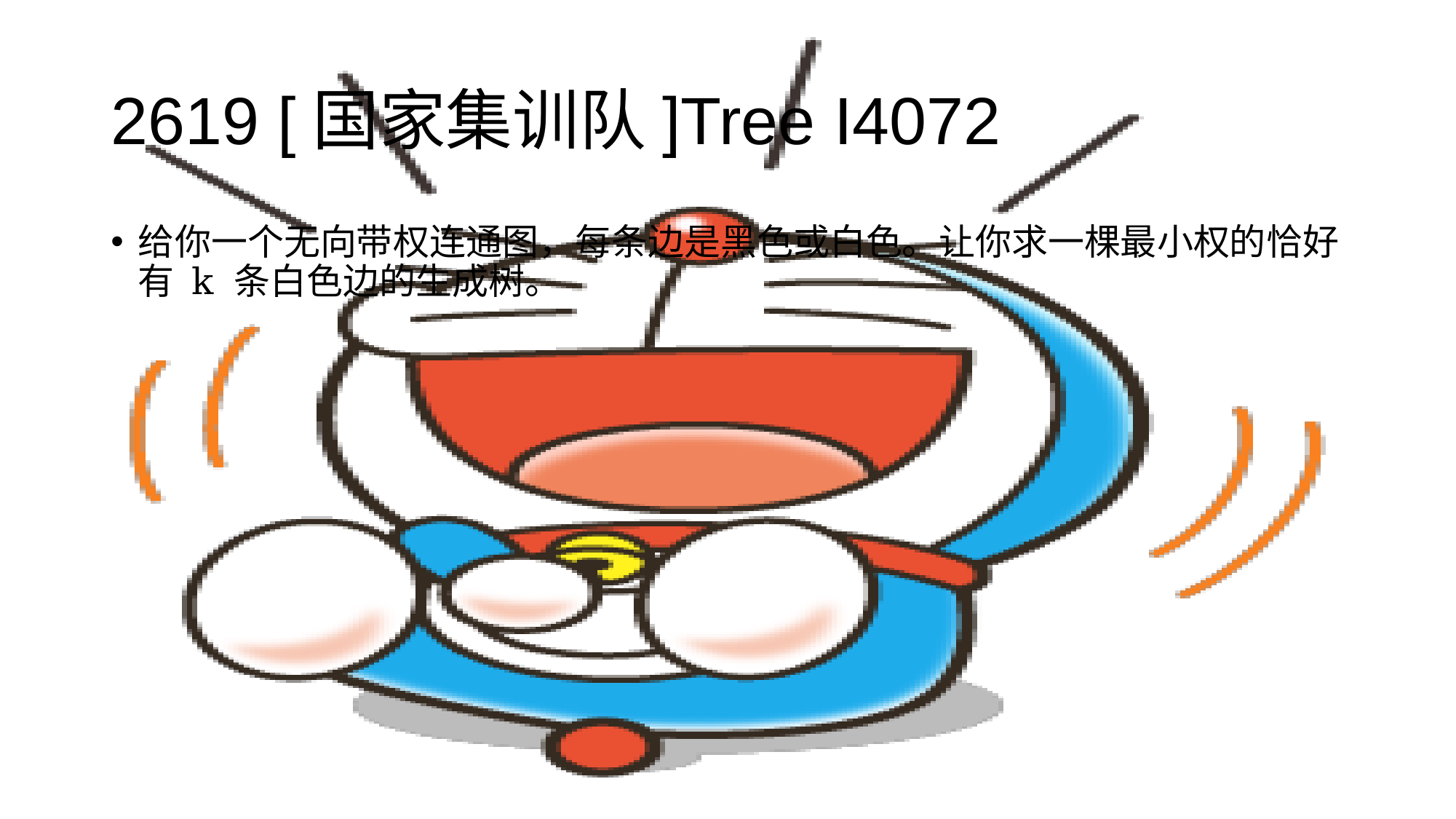

# 2619 [国家集训队]Tree I4072
给你一个无向带权连通图，每条边是黑色或白色。让你求一棵最小权的恰好有 k 条白色边的生成树。